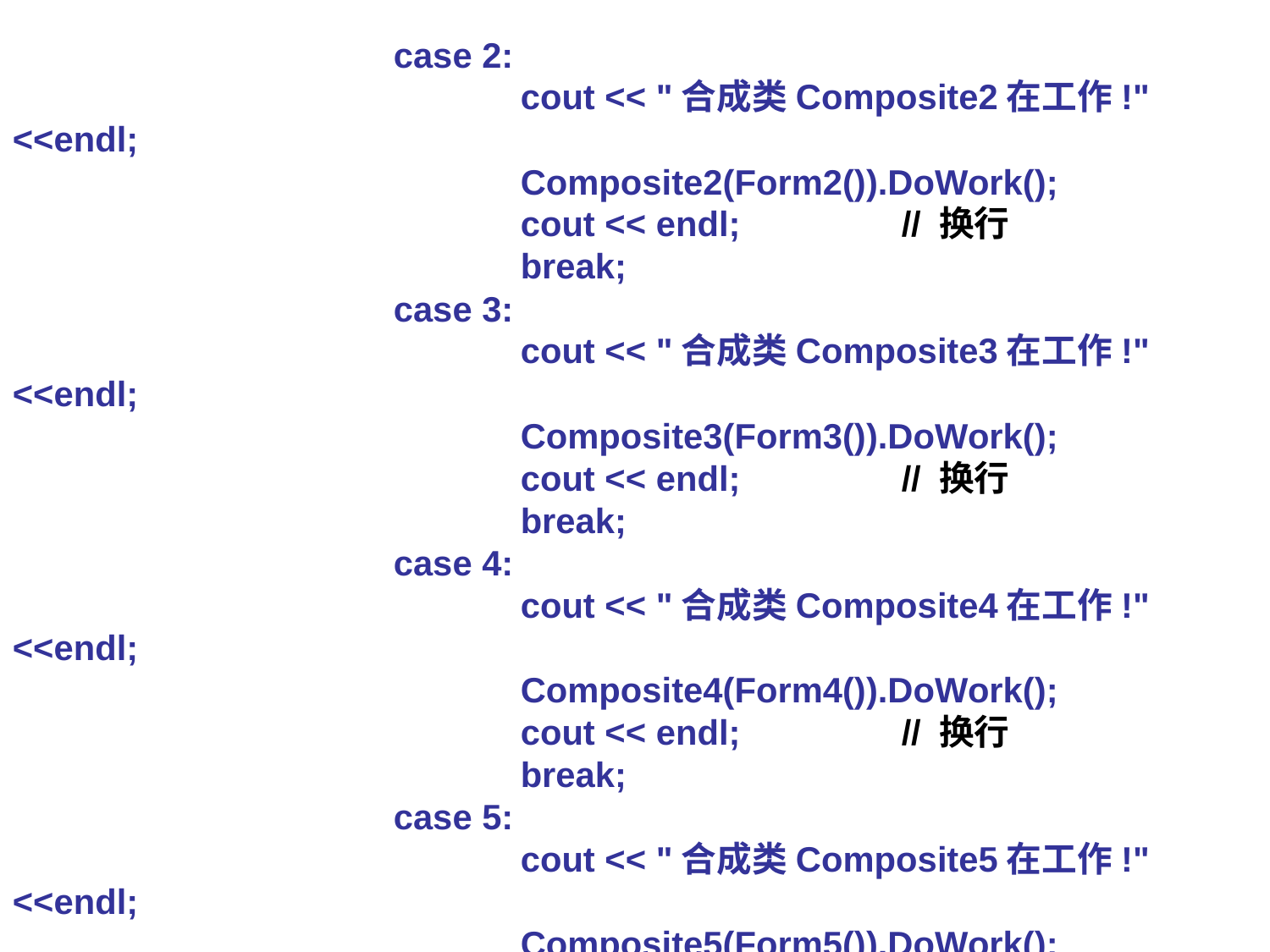

case 2:
				cout << "合成类Composite2在工作!" <<endl;
				Composite2(Form2()).DoWork();
				cout << endl;		// 换行
				break;
			case 3:
				cout << "合成类Composite3在工作!" <<endl;
				Composite3(Form3()).DoWork();
				cout << endl;		// 换行
				break;
			case 4:
				cout << "合成类Composite4在工作!" <<endl;
				Composite4(Form4()).DoWork();
				cout << endl;		// 换行
				break;
			case 5:
				cout << "合成类Composite5在工作!" <<endl;
				Composite5(Form5()).DoWork();
				cout << endl;		// 换行
				break;